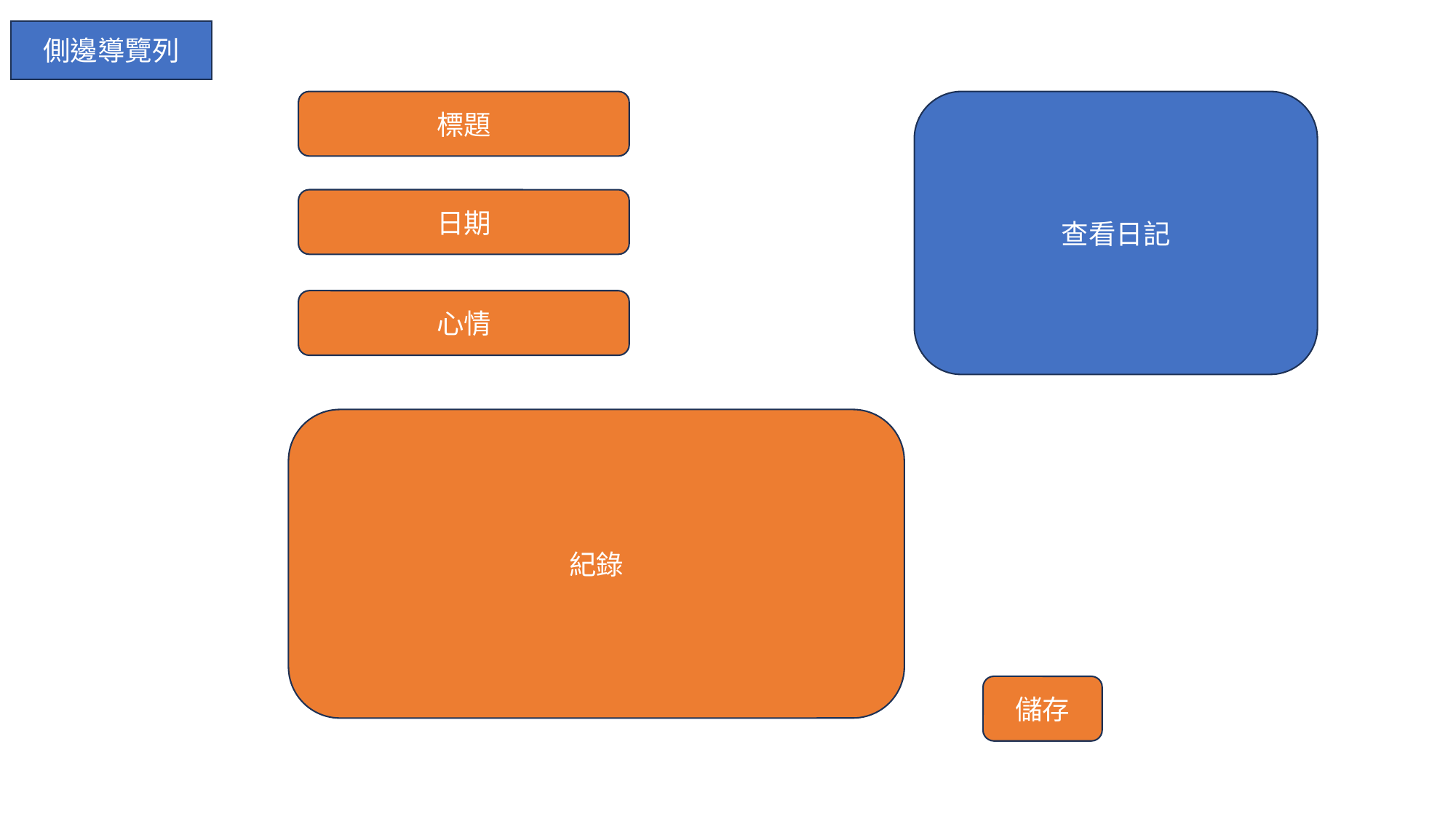

側邊導覽列
標題
查看日記
日期
心情
紀錄
儲存